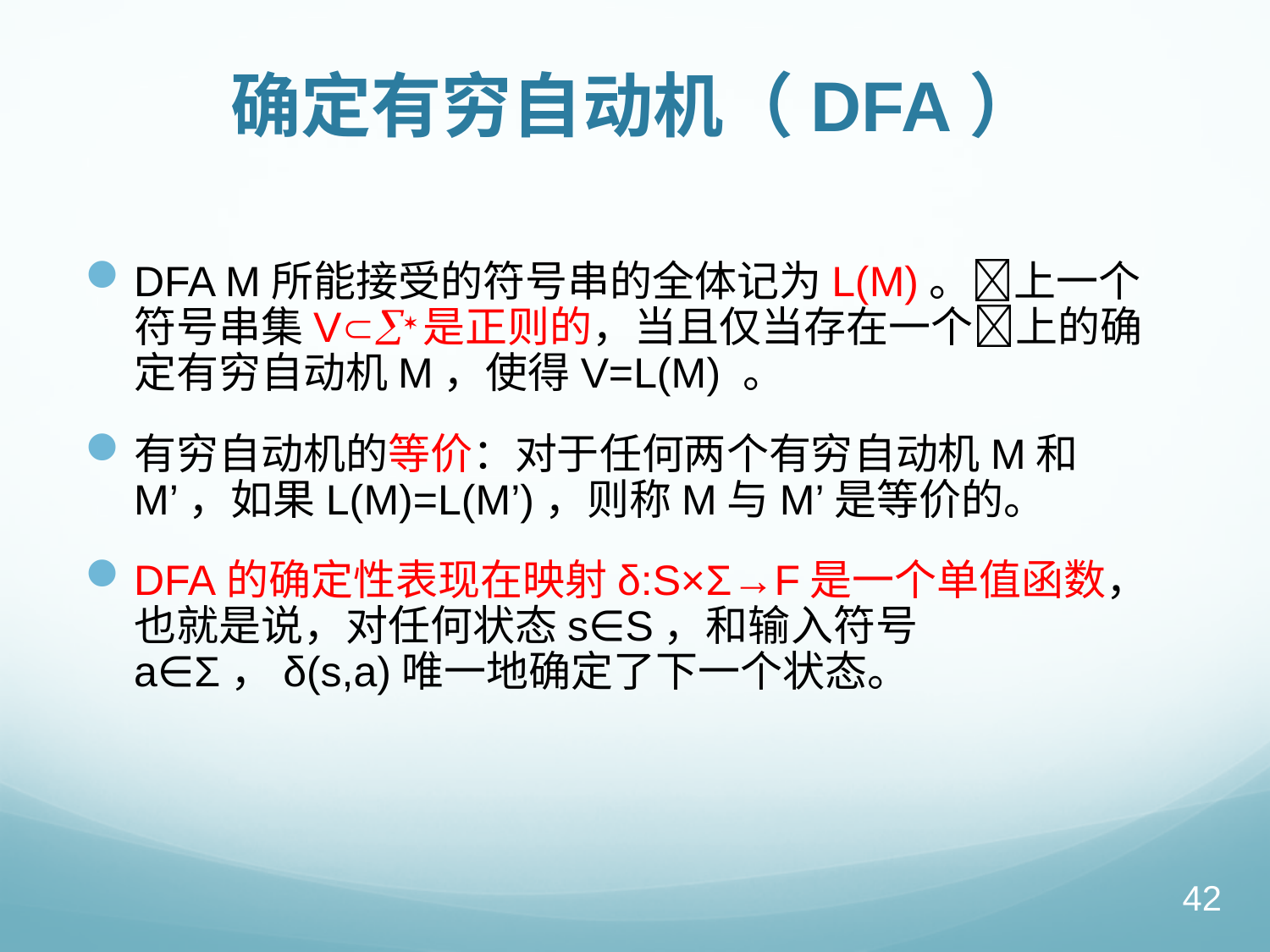

# 确定有穷自动机（DFA）
DFA M所能接受的符号串的全体记为L(M)。∑上一个符号串集V⊂∑∗是正则的，当且仅当存在一个∑上的确定有穷自动机M，使得V=L(M) 。
有穷自动机的等价：对于任何两个有穷自动机M和M’，如果L(M)=L(M’)，则称M与M’是等价的。
DFA的确定性表现在映射δ:S×Σ→F是一个单值函数，也就是说，对任何状态s∈S，和输入符号a∈Σ，δ(s,a)唯一地确定了下一个状态。
42